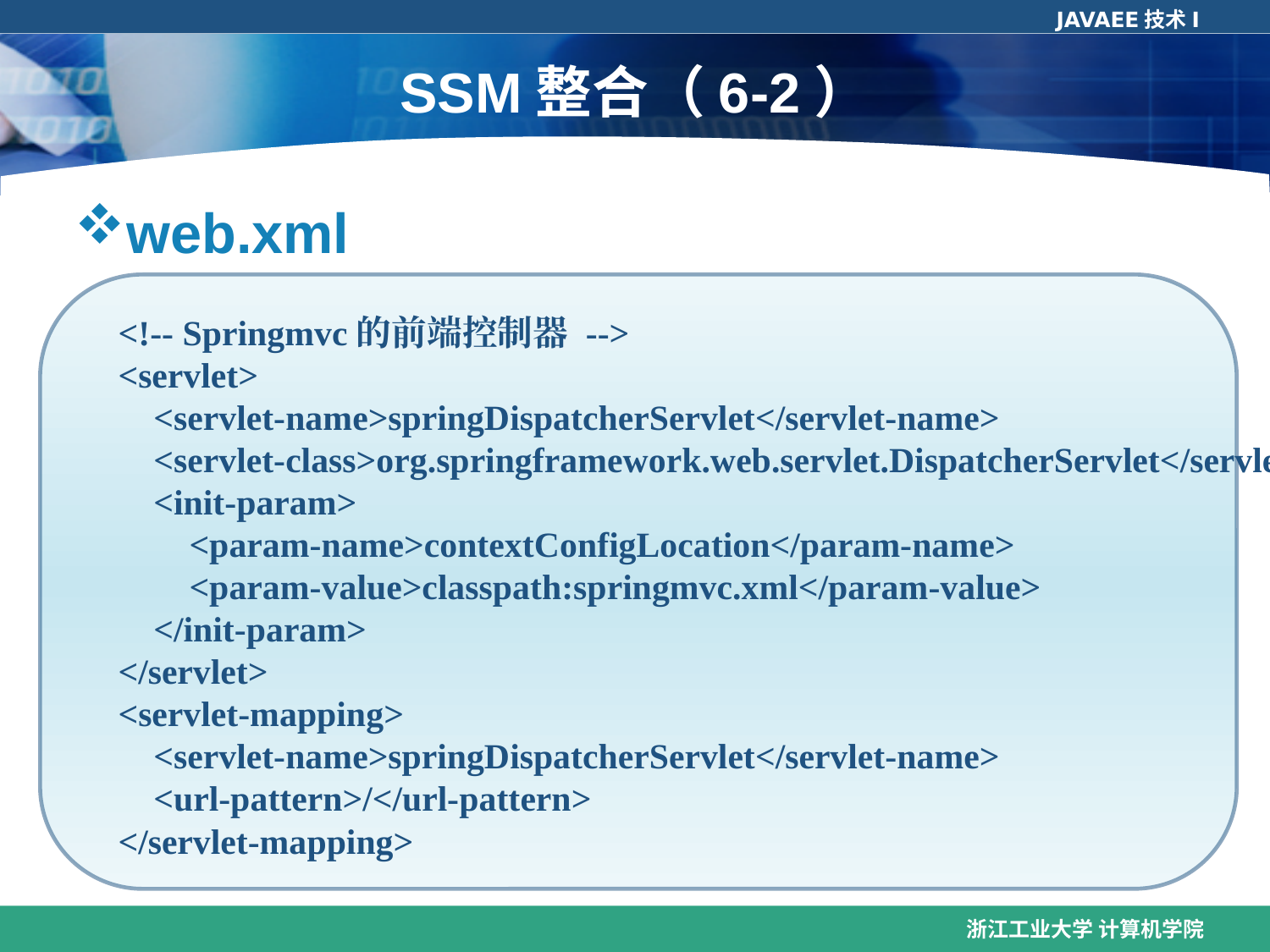

# SSM整合（6-2）
web.xml
    <!-- Springmvc的前端控制器 -->
    <servlet>
        <servlet-name>springDispatcherServlet</servlet-name>
        <servlet-class>org.springframework.web.servlet.DispatcherServlet</servlet-class>
        <init-param>
            <param-name>contextConfigLocation</param-name>
            <param-value>classpath:springmvc.xml</param-value>
        </init-param>
    </servlet>
    <servlet-mapping>
        <servlet-name>springDispatcherServlet</servlet-name>
        <url-pattern>/</url-pattern>
    </servlet-mapping>